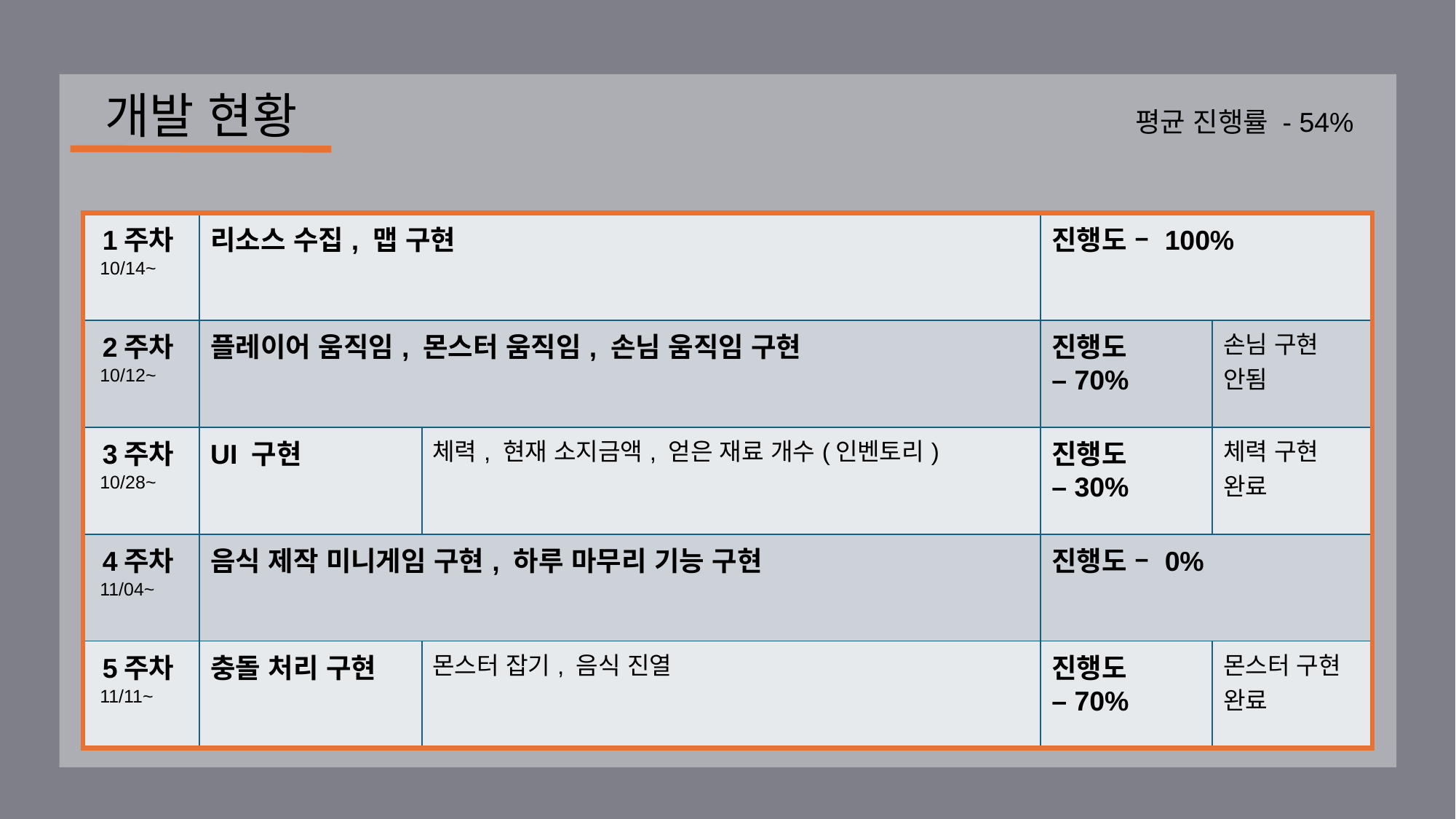

개발 현황
평균 진행률 - 54%

| 1주차 10/14~ | 리소스 수집, 맵 구현 |  | 진행도 – 100% |  |
| --- | --- | --- | --- | --- |
| 2주차 10/12~ | 플레이어 움직임, 몬스터 움직임, 손님 움직임 구현 |  | 진행도 – 70% | 손님 구현 안됨 |
| 3주차 10/28~ | UI 구현 | 체력, 현재 소지금액, 얻은 재료 개수(인벤토리) | 진행도 – 30% | 체력 구현 완료 |
| 4주차 11/04~ | 음식 제작 미니게임 구현, 하루 마무리 기능 구현 |  | 진행도 – 0% |  |
| 5주차 11/11~ | 충돌 처리 구현 | 몬스터 잡기, 음식 진열 | 진행도 – 70% | 몬스터 구현 완료 |